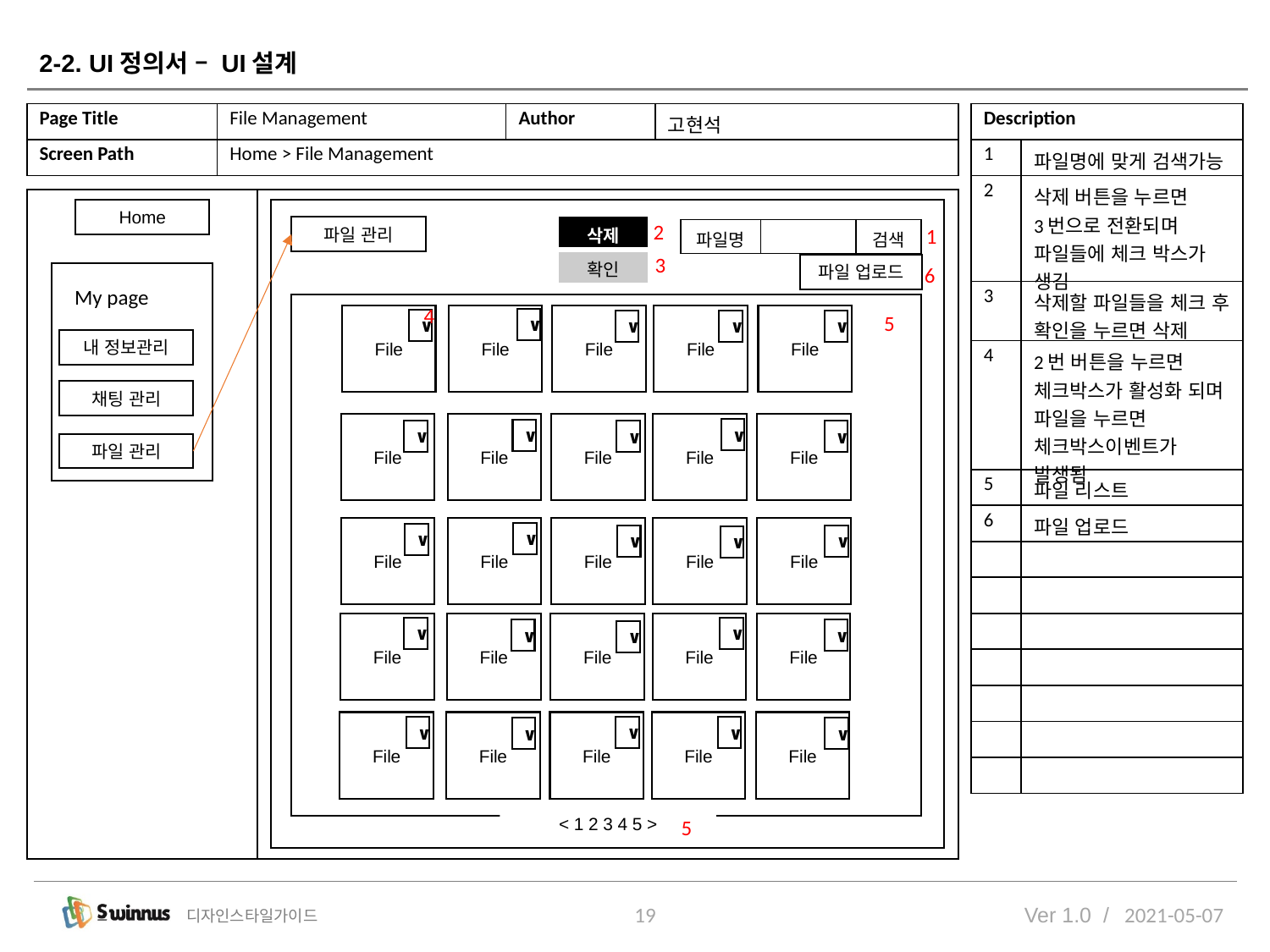

2-2. UI정의서 – UI설계
| Page Title | File Management | Author | 고현석 |
| --- | --- | --- | --- |
| Screen Path | Home > File Management |  |  |
| Description |  |
| --- | --- |
| 1 | 파일명에 맞게 검색가능 |
| 2 | 삭제 버튼을 누르면 3번으로 전환되며 파일들에 체크 박스가 생김 |
| 3 | 삭제할 파일들을 체크 후 확인을 누르면 삭제 |
| 4 | 2번 버튼을 누르면 체크박스가 활성화 되며 파일을 누르면 체크박스이벤트가 발생됨 |
| 5 | 파일 리스트 |
| 6 | 파일 업로드 |
|  |  |
|  |  |
|  |  |
|  |  |
|  |  |
|  |  |
|  |  |

Home

2
| 삭제 |
| --- |
| 확인 |
파일 관리
1
| 파일명 |  | 검색 |
| --- | --- | --- |
3
파일 업로드
6

My page

4
5
File
File
File
File
File
∨
∨
∨
∨
∨
내 정보관리
채팅 관리
File
File
File
File
File
∨
∨
∨
∨
∨
파일 관리
File
File
File
File
File
∨
∨
∨
∨
∨
File
File
File
File
File
∨
∨
∨
∨
∨
File
File
File
File
File
∨
∨
∨
∨
∨
5
< 1 2 3 4 5 >
Ver 1.0  /
2021-05-07
디자인스타일가이드